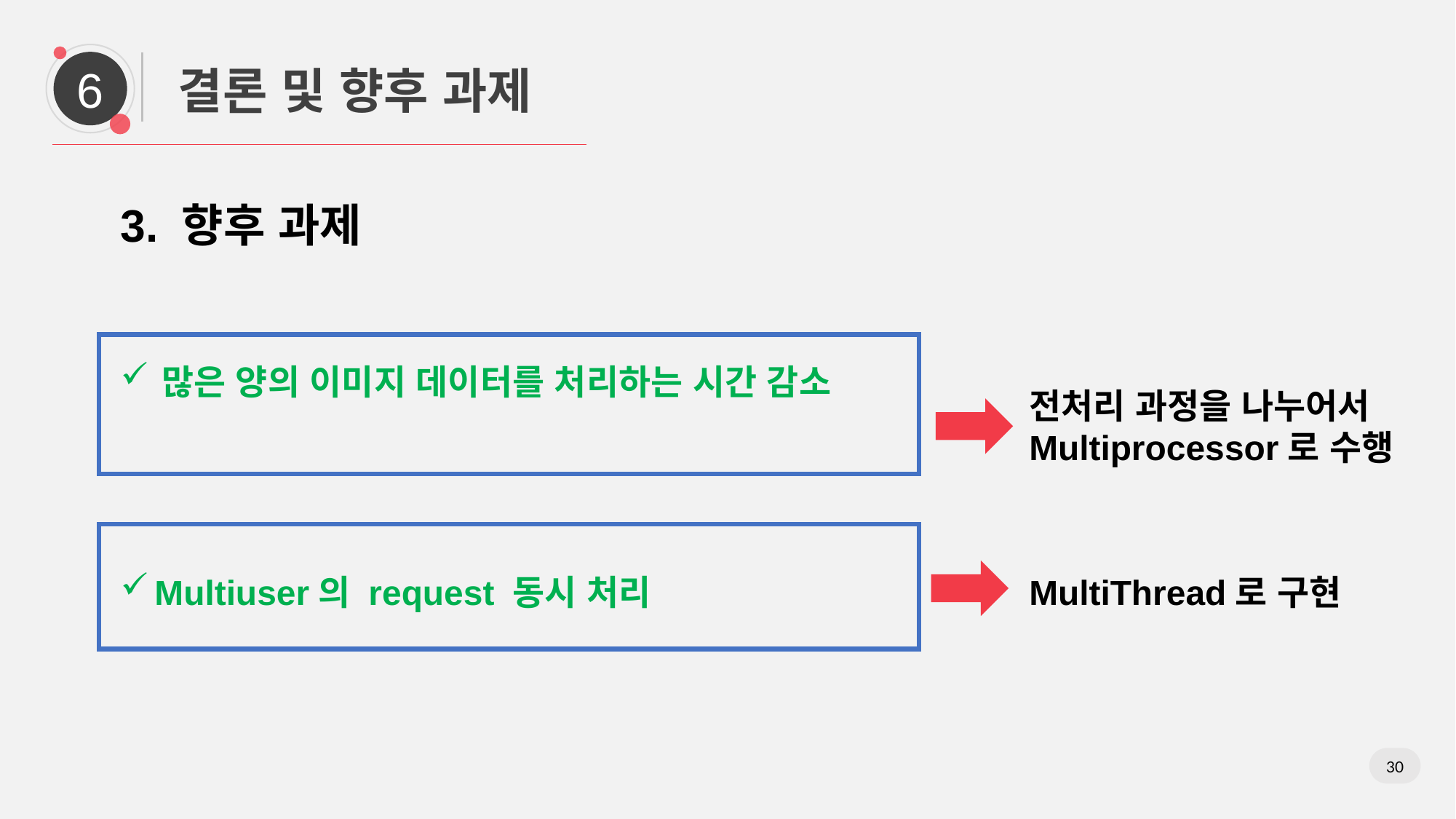

6

결론 및 향후 과제

3. 향후 과제

많은 양의 이미지 데이터를 처리하는 시간 감소

전처리 과정을 나누어서 Multiprocessor로 수행

Multiuser의 request 동시 처리
MultiThread로 구현
30